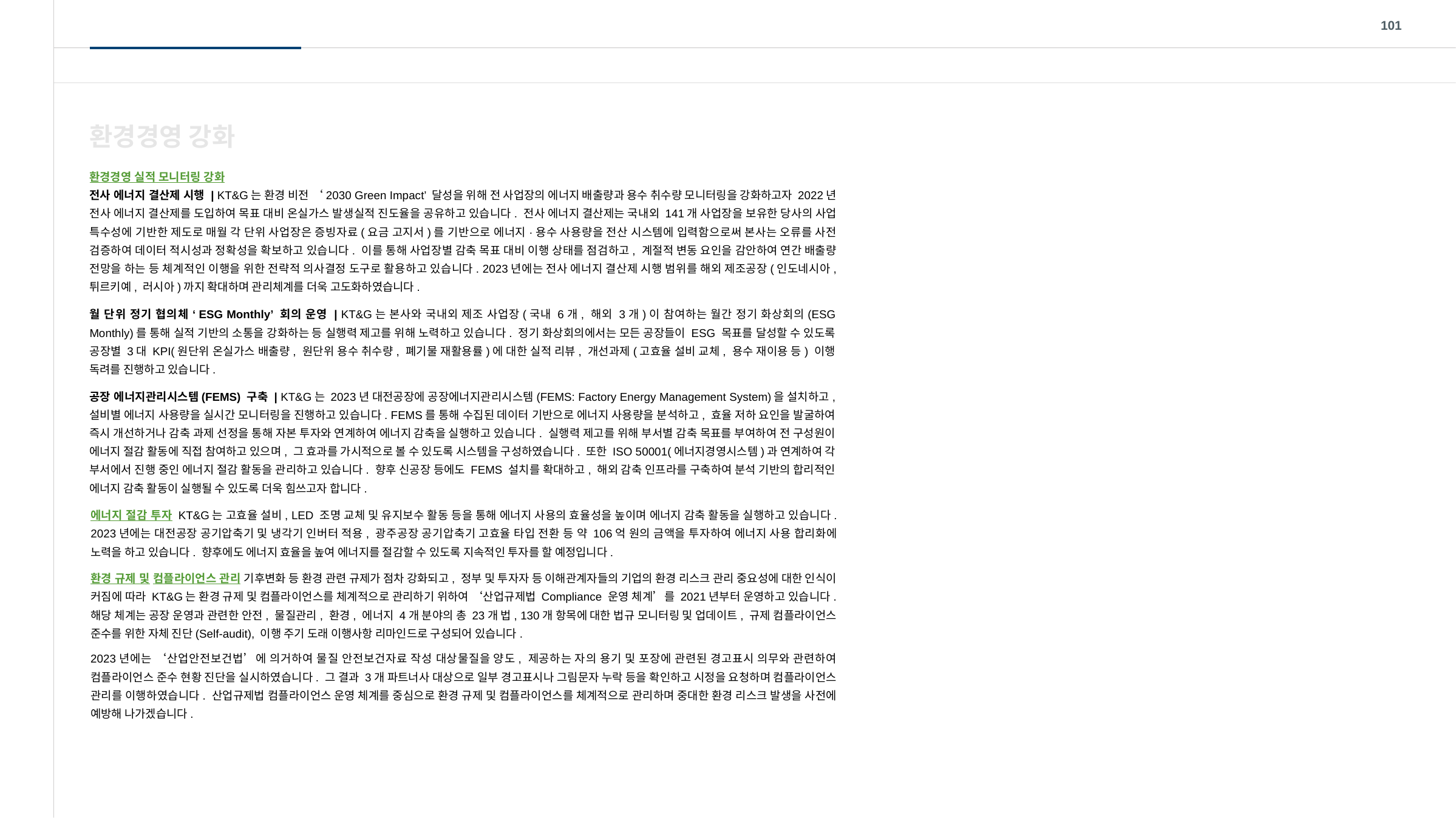

101
환경경영 강화
환경경영 실적 모니터링 강화
전사 에너지 결산제 시행 | KT&G는 환경 비전 ‘2030 Green Impact’ 달성을 위해 전 사업장의 에너지 배출량과 용수 취수량 모니터링을 강화하고자 2022년 전사 에너지 결산제를 도입하여 목표 대비 온실가스 발생실적 진도율을 공유하고 있습니다. 전사 에너지 결산제는 국내외 141개 사업장을 보유한 당사의 사업 특수성에 기반한 제도로 매월 각 단위 사업장은 증빙자료(요금 고지서)를 기반으로 에너지·용수 사용량을 전산 시스템에 입력함으로써 본사는 오류를 사전 검증하여 데이터 적시성과 정확성을 확보하고 있습니다. 이를 통해 사업장별 감축 목표 대비 이행 상태를 점검하고, 계절적 변동 요인을 감안하여 연간 배출량 전망을 하는 등 체계적인 이행을 위한 전략적 의사결정 도구로 활용하고 있습니다. 2023년에는 전사 에너지 결산제 시행 범위를 해외 제조공장(인도네시아, 튀르키예, 러시아)까지 확대하며 관리체계를 더욱 고도화하였습니다.
월 단위 정기 협의체 ‘ESG Monthly’ 회의 운영 | KT&G는 본사와 국내외 제조 사업장(국내 6개, 해외 3개)이 참여하는 월간 정기 화상회의(ESG Monthly)를 통해 실적 기반의 소통을 강화하는 등 실행력 제고를 위해 노력하고 있습니다. 정기 화상회의에서는 모든 공장들이 ESG 목표를 달성할 수 있도록 공장별 3대 KPI(원단위 온실가스 배출량, 원단위 용수 취수량, 폐기물 재활용률)에 대한 실적 리뷰, 개선과제(고효율 설비 교체, 용수 재이용 등) 이행 독려를 진행하고 있습니다.
공장 에너지관리시스템(FEMS) 구축 | KT&G는 2023년 대전공장에 공장에너지관리시스템(FEMS: Factory Energy Management System)을 설치하고, 설비별 에너지 사용량을 실시간 모니터링을 진행하고 있습니다. FEMS를 통해 수집된 데이터 기반으로 에너지 사용량을 분석하고, 효율 저하 요인을 발굴하여 즉시 개선하거나 감축 과제 선정을 통해 자본 투자와 연계하여 에너지 감축을 실행하고 있습니다. 실행력 제고를 위해 부서별 감축 목표를 부여하여 전 구성원이 에너지 절감 활동에 직접 참여하고 있으며, 그 효과를 가시적으로 볼 수 있도록 시스템을 구성하였습니다. 또한 ISO 50001(에너지경영시스템)과 연계하여 각 부서에서 진행 중인 에너지 절감 활동을 관리하고 있습니다. 향후 신공장 등에도 FEMS 설치를 확대하고, 해외 감축 인프라를 구축하여 분석 기반의 합리적인 에너지 감축 활동이 실행될 수 있도록 더욱 힘쓰고자 합니다.
에너지 절감 투자 KT&G는 고효율 설비, LED 조명 교체 및 유지보수 활동 등을 통해 에너지 사용의 효율성을 높이며 에너지 감축 활동을 실행하고 있습니다. 2023년에는 대전공장 공기압축기 및 냉각기 인버터 적용, 광주공장 공기압축기 고효율 타입 전환 등 약 106억 원의 금액을 투자하여 에너지 사용 합리화에 노력을 하고 있습니다. 향후에도 에너지 효율을 높여 에너지를 절감할 수 있도록 지속적인 투자를 할 예정입니다.
환경 규제 및 컴플라이언스 관리 기후변화 등 환경 관련 규제가 점차 강화되고, 정부 및 투자자 등 이해관계자들의 기업의 환경 리스크 관리 중요성에 대한 인식이 커짐에 따라 KT&G는 환경 규제 및 컴플라이언스를 체계적으로 관리하기 위하여 ‘산업규제법 Compliance 운영 체계’를 2021년부터 운영하고 있습니다. 해당 체계는 공장 운영과 관련한 안전, 물질관리, 환경, 에너지 4개 분야의 총 23개 법, 130개 항목에 대한 법규 모니터링 및 업데이트, 규제 컴플라이언스 준수를 위한 자체 진단(Self-audit), 이행 주기 도래 이행사항 리마인드로 구성되어 있습니다.
2023년에는 ‘산업안전보건법’에 의거하여 물질 안전보건자료 작성 대상물질을 양도, 제공하는 자의 용기 및 포장에 관련된 경고표시 의무와 관련하여 컴플라이언스 준수 현황 진단을 실시하였습니다. 그 결과 3개 파트너사 대상으로 일부 경고표시나 그림문자 누락 등을 확인하고 시정을 요청하며 컴플라이언스 관리를 이행하였습니다. 산업규제법 컴플라이언스 운영 체계를 중심으로 환경 규제 및 컴플라이언스를 체계적으로 관리하며 중대한 환경 리스크 발생을 사전에 예방해 나가겠습니다.